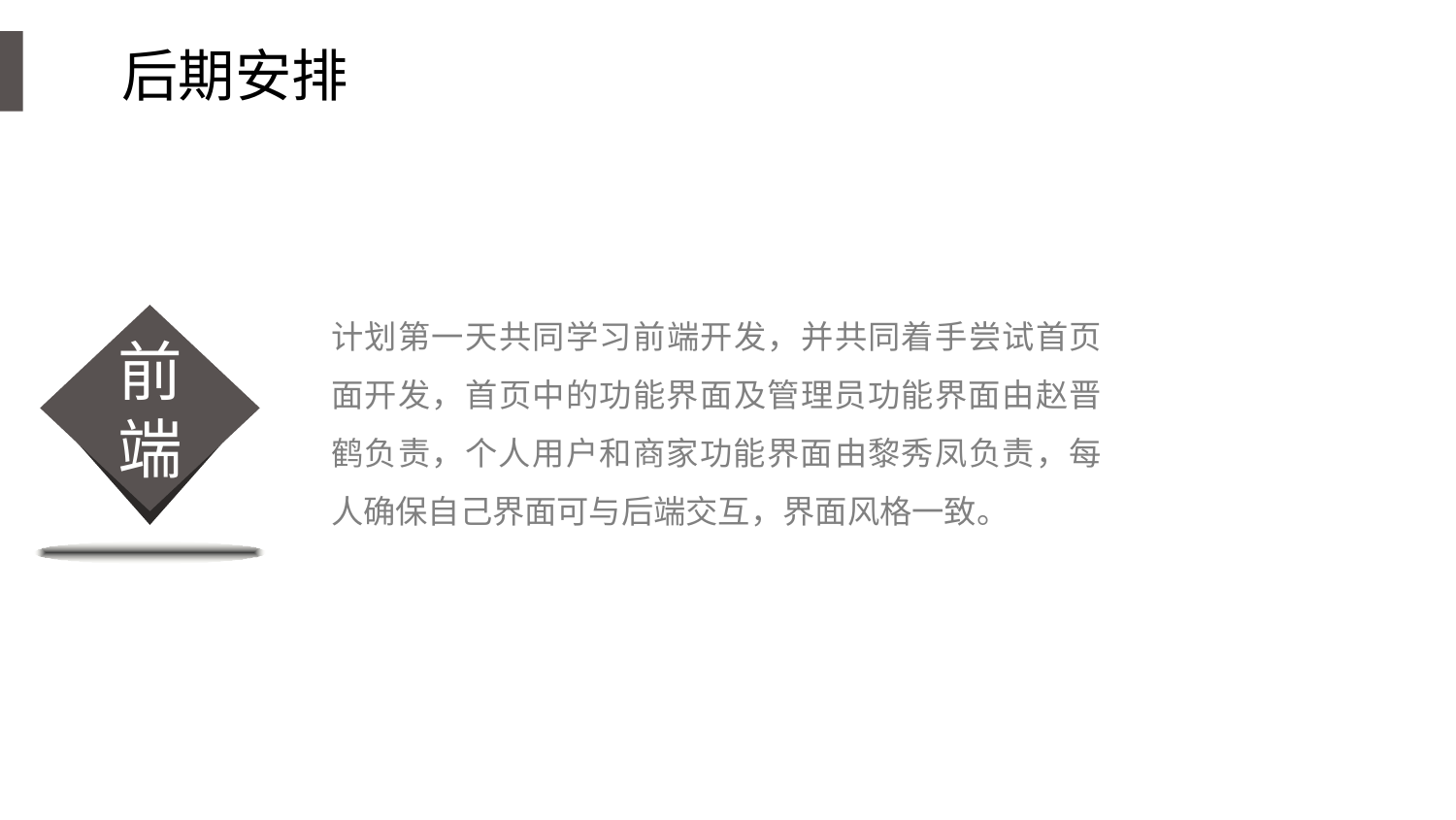

后期安排
计划第一天共同学习前端开发，并共同着手尝试首页面开发，首页中的功能界面及管理员功能界面由赵晋鹤负责，个人用户和商家功能界面由黎秀凤负责，每人确保自己界面可与后端交互，界面风格一致。
前端